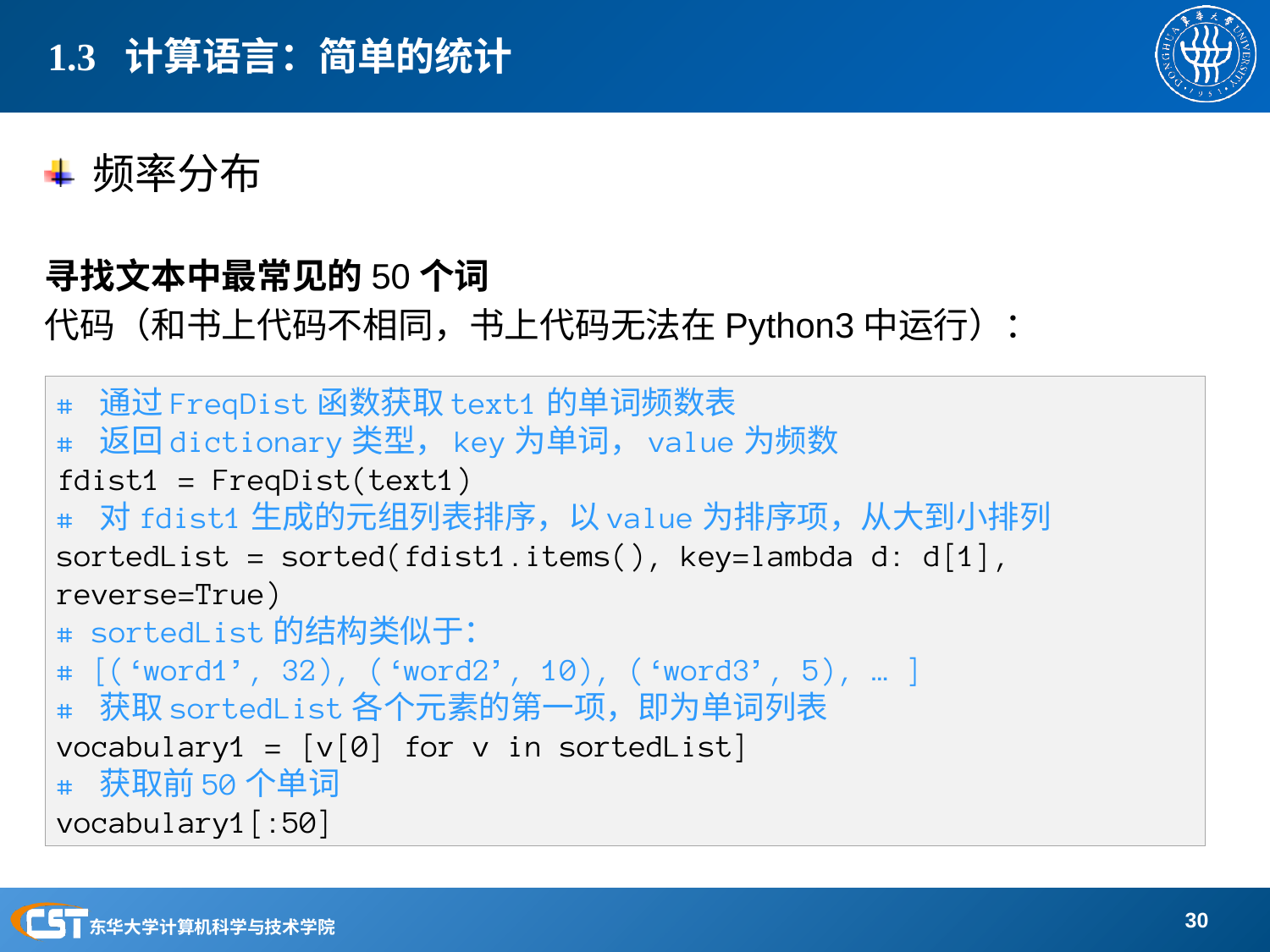

# 1.3  计算语言：简单的统计
频率分布

寻找文本中最常见的50个词
代码（和书上代码不相同，书上代码无法在Python3中运行）：

# 通过FreqDist函数获取text1的单词频数表
# 返回dictionary类型，key为单词，value为频数
fdist1 = FreqDist(text1)
# 对fdist1生成的元组列表排序，以value为排序项，从大到小排列
sortedList = sorted(fdist1.items(), key=lambda d: d[1], reverse=True)
# sortedList的结构类似于：
# [(‘word1’, 32), (‘word2’, 10), (‘word3’, 5), … ]
# 获取sortedList各个元素的第一项，即为单词列表
vocabulary1 = [v[0] for v in sortedList]
# 获取前50个单词
vocabulary1[:50]